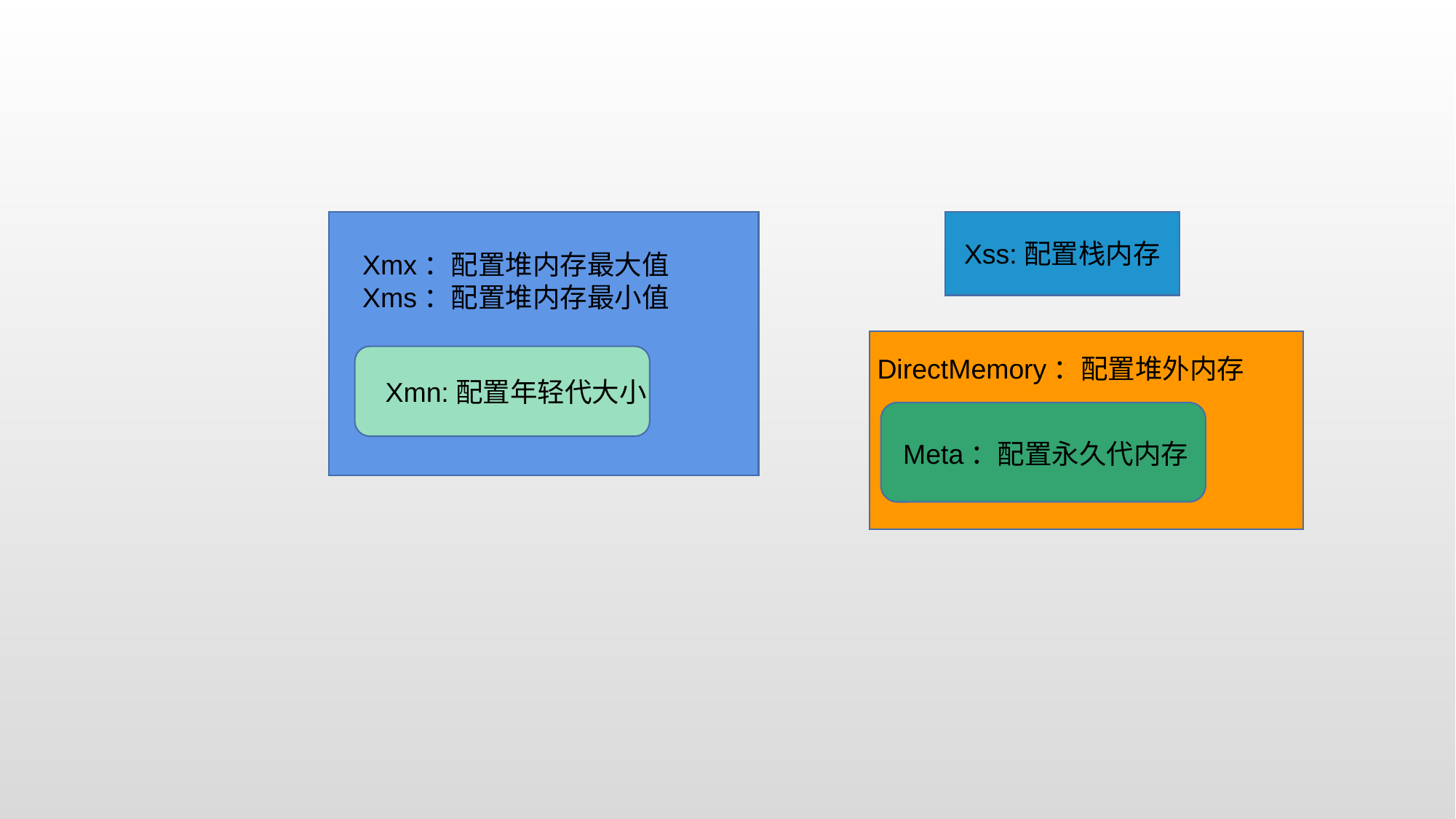

Xss:配置栈内存
Xmx：配置堆内存最大值
Xms：配置堆内存最小值

DirectMemory：配置堆外内存
Xmn:配置年轻代大小

Meta：配置永久代内存